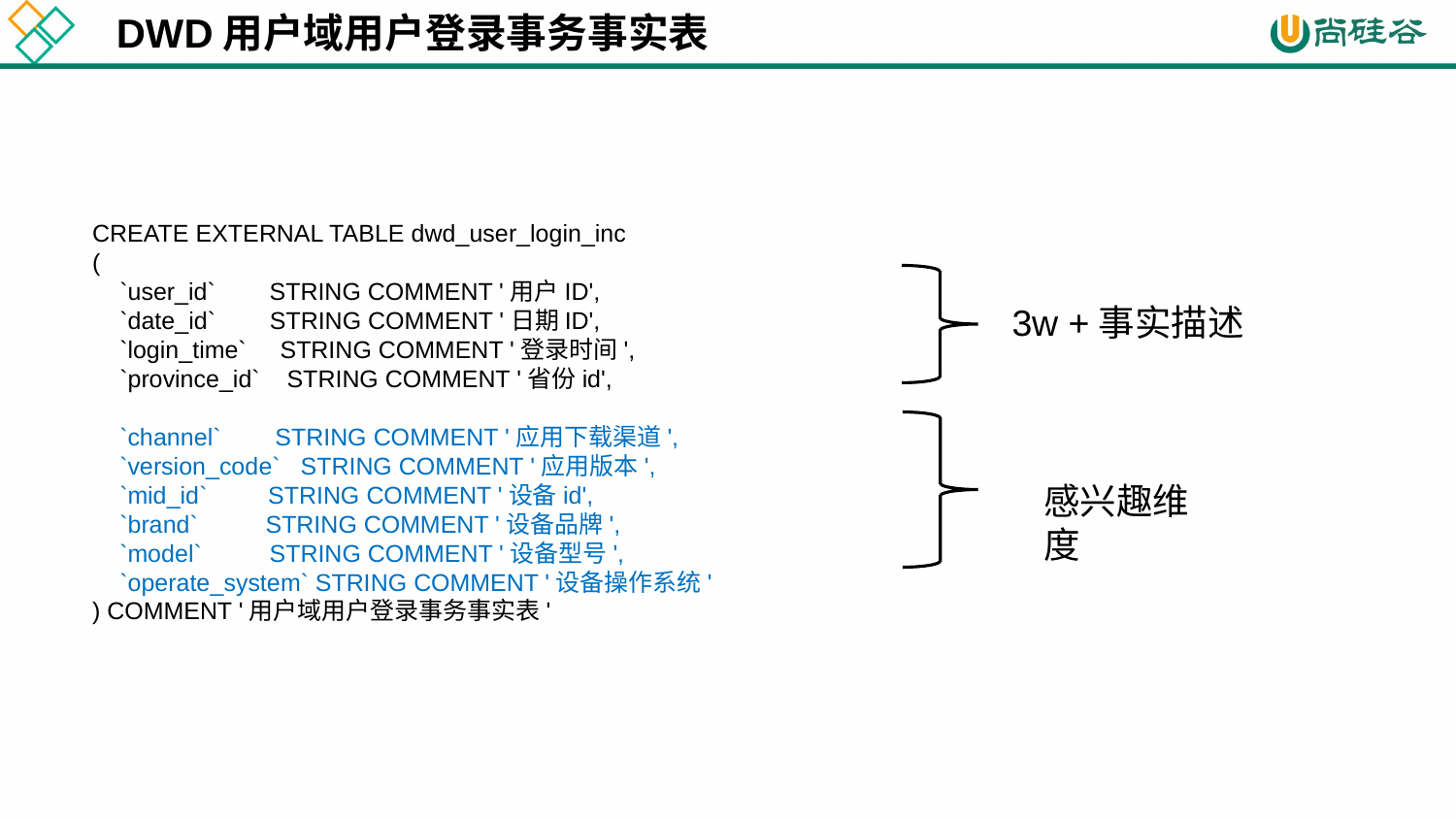

DWD用户域用户登录事务事实表
CREATE EXTERNAL TABLE dwd_user_login_inc
(
    `user_id`        STRING COMMENT '用户ID',
    `date_id`        STRING COMMENT '日期ID',
    `login_time`     STRING COMMENT '登录时间',
    `province_id`    STRING COMMENT '省份id',

    `channel`        STRING COMMENT '应用下载渠道',
    `version_code`   STRING COMMENT '应用版本',
    `mid_id`         STRING COMMENT '设备id',
    `brand`          STRING COMMENT '设备品牌',
    `model`          STRING COMMENT '设备型号',
    `operate_system` STRING COMMENT '设备操作系统'
) COMMENT '用户域用户登录事务事实表'

3w +事实描述

感兴趣维度